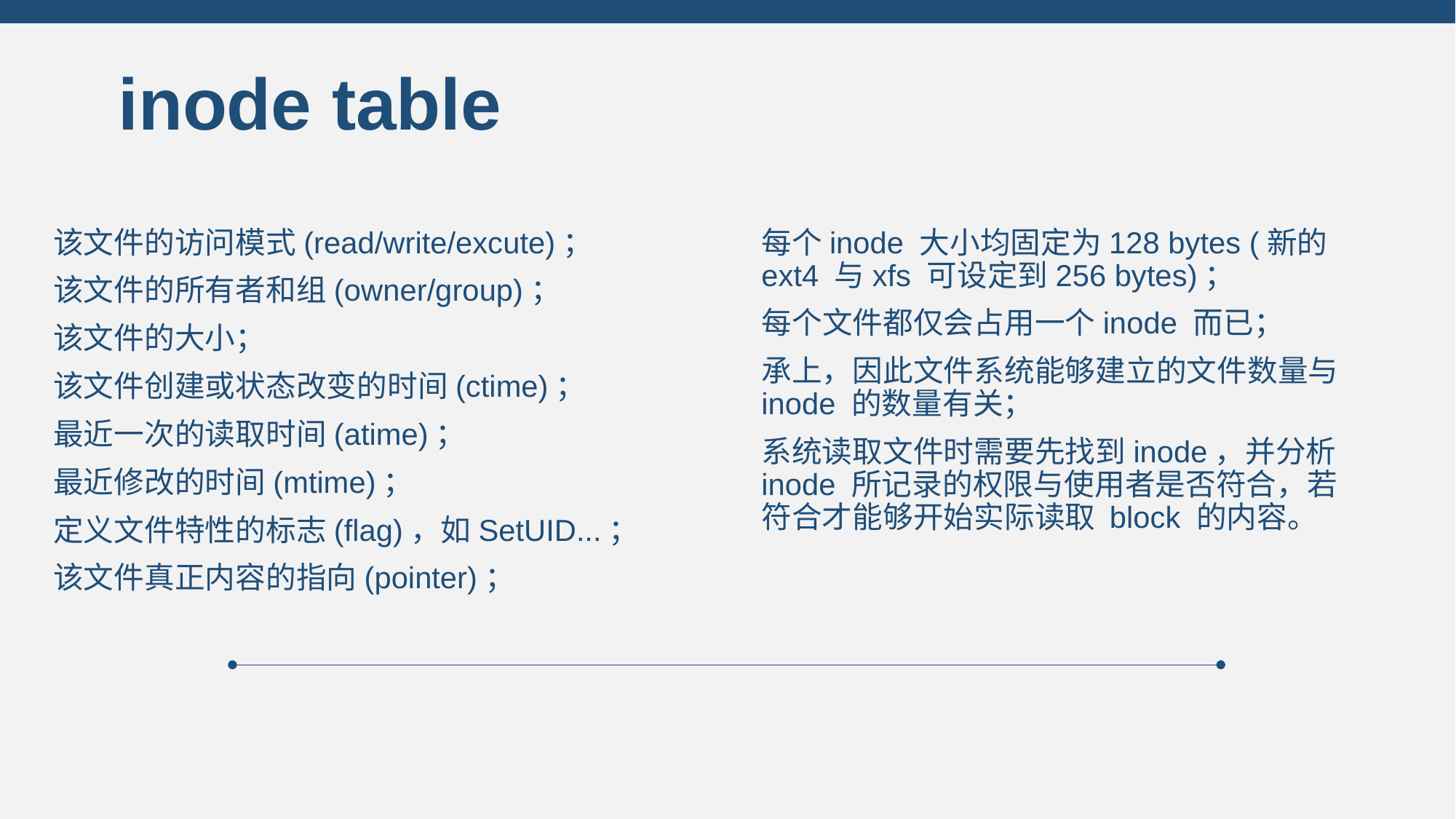

inode table
该文件的访问模式(read/write/excute)；
该文件的所有者和组(owner/group)；
该文件的大小；
该文件创建或状态改变的时间(ctime)；
最近一次的读取时间(atime)；
最近修改的时间(mtime)；
定义文件特性的标志(flag)，如SetUID...；
该文件真正内容的指向(pointer)；
每个inode 大小均固定为128 bytes (新的ext4 与xfs 可设定到256 bytes)；
每个文件都仅会占用一个inode 而已；
承上，因此文件系统能够建立的文件数量与inode 的数量有关；
系统读取文件时需要先找到inode，并分析inode 所记录的权限与使用者是否符合，若符合才能够开始实际读取 block 的内容。